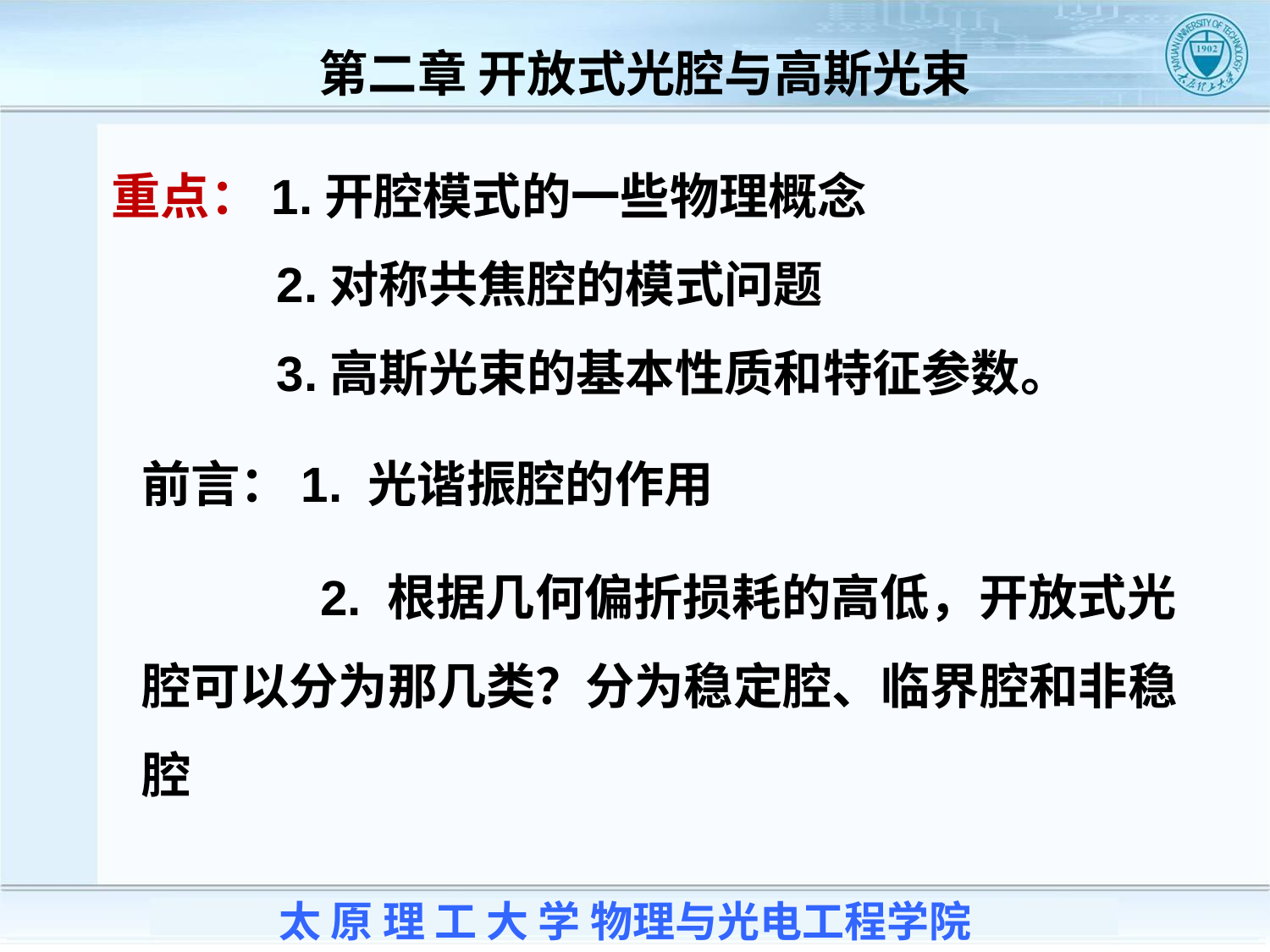

第二章 开放式光腔与高斯光束
重点：1.开腔模式的一些物理概念
            2.对称共焦腔的模式问题
            3.高斯光束的基本性质和特征参数。
前言：1. 光谐振腔的作用
             2. 根据几何偏折损耗的高低，开放式光腔可以分为那几类？分为稳定腔、临界腔和非稳腔